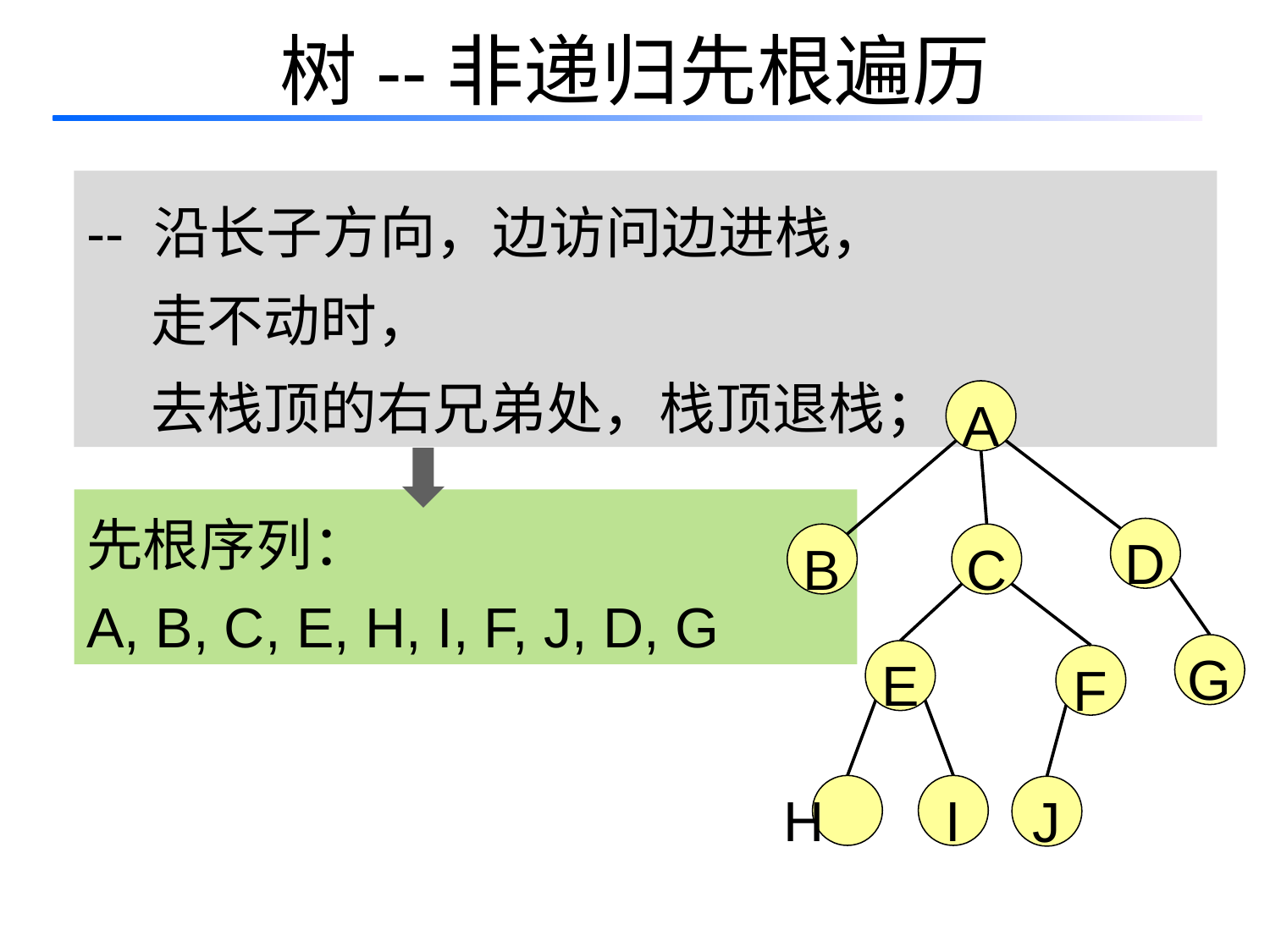

# 树--非递归先根遍历

-- 沿长子方向，边访问边进栈，
    走不动时，
    去栈顶的右兄弟处，栈顶退栈；
A

先根序列：

D
B
C
A, B, C, E, H, I, F, J, D, G
G
E
F
H
I
J